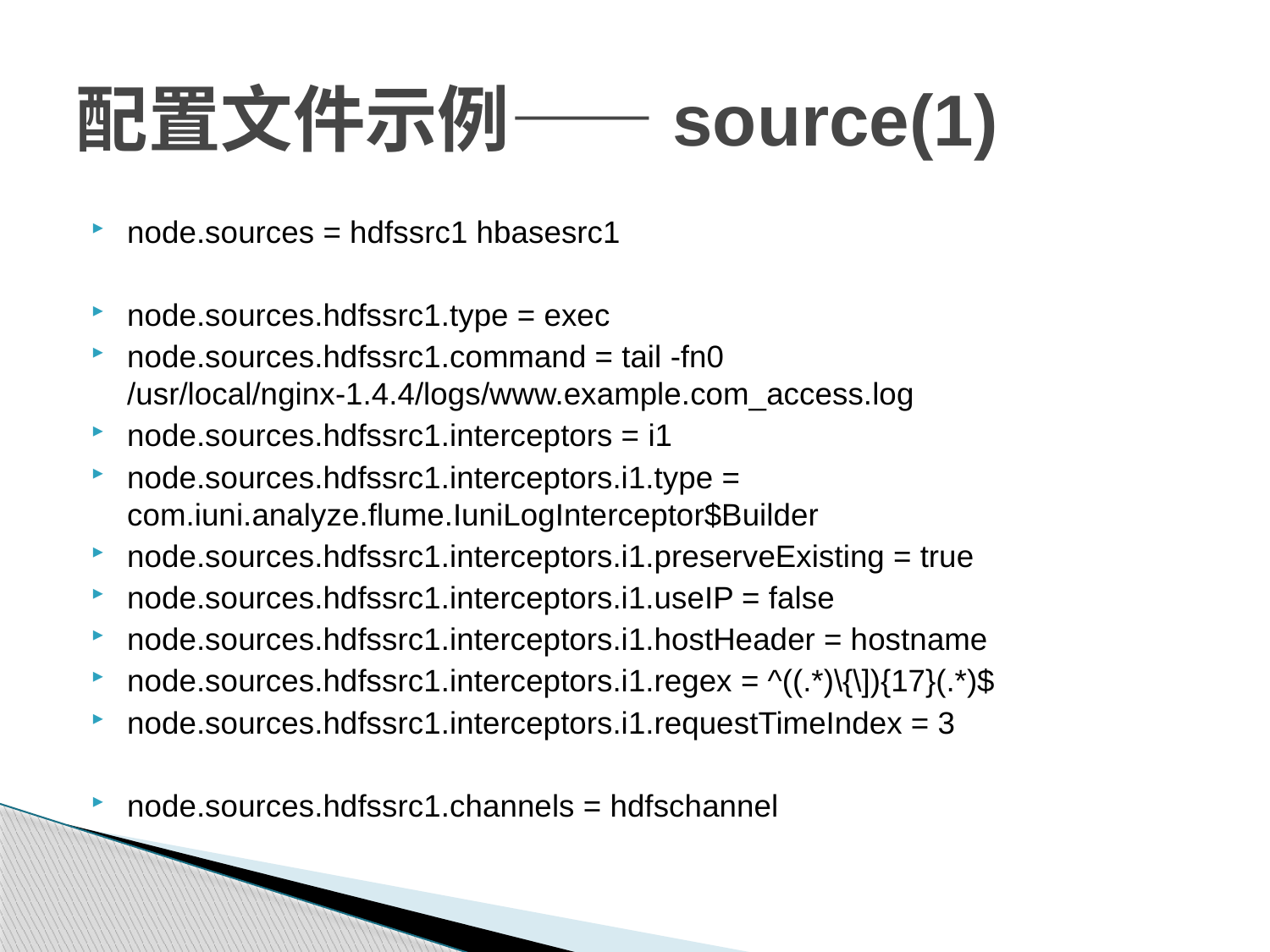

# 配置文件示例——source(1)
node.sources = hdfssrc1 hbasesrc1

node.sources.hdfssrc1.type = exec
node.sources.hdfssrc1.command = tail -fn0 /usr/local/nginx-1.4.4/logs/www.example.com_access.log
node.sources.hdfssrc1.interceptors = i1
node.sources.hdfssrc1.interceptors.i1.type = com.iuni.analyze.flume.IuniLogInterceptor$Builder
node.sources.hdfssrc1.interceptors.i1.preserveExisting = true
node.sources.hdfssrc1.interceptors.i1.useIP = false
node.sources.hdfssrc1.interceptors.i1.hostHeader = hostname
node.sources.hdfssrc1.interceptors.i1.regex = ^((.*)\{\]){17}(.*)$
node.sources.hdfssrc1.interceptors.i1.requestTimeIndex = 3

node.sources.hdfssrc1.channels = hdfschannel